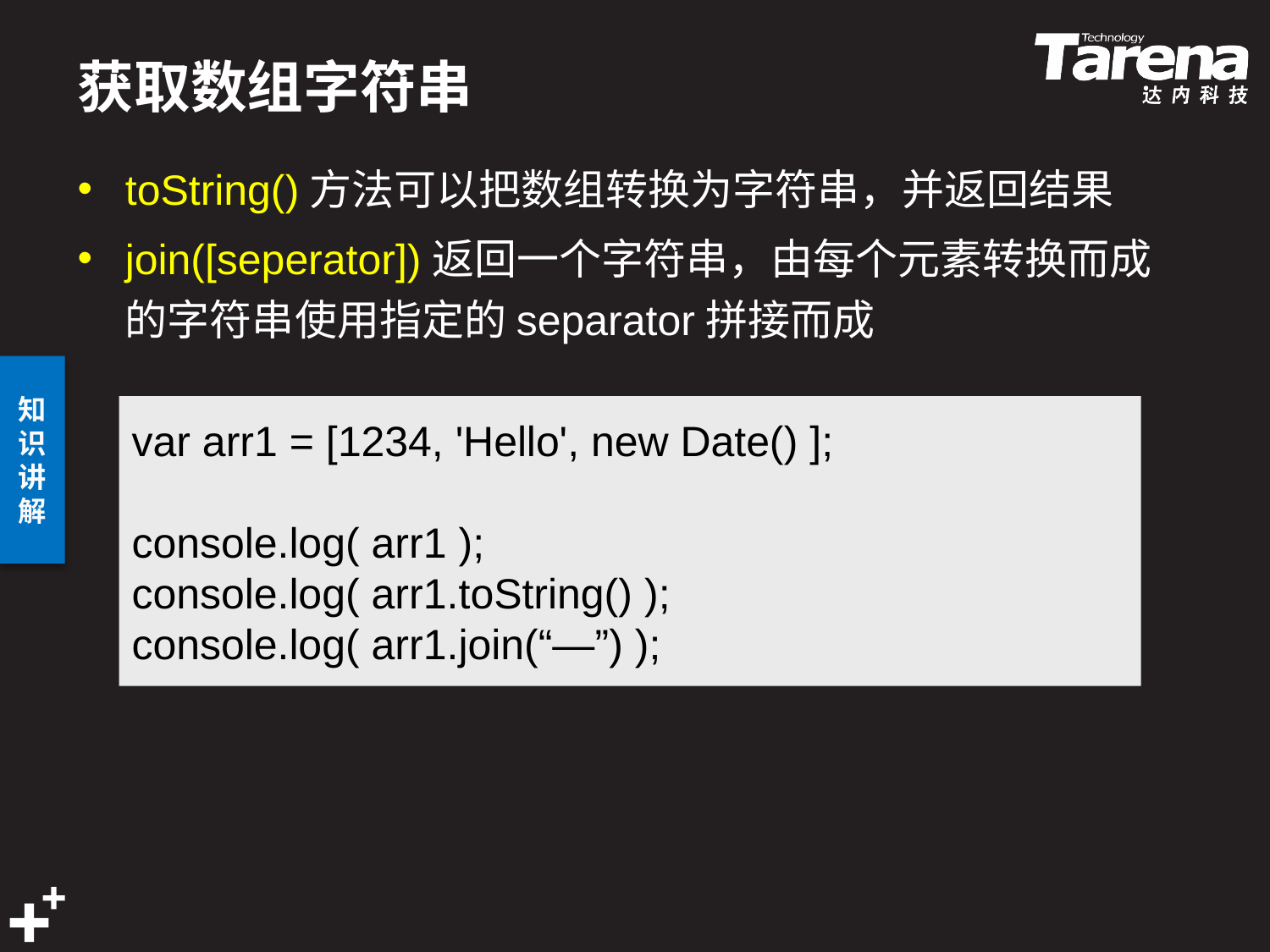

# 获取数组字符串
toString()方法可以把数组转换为字符串，并返回结果
join([seperator])返回一个字符串，由每个元素转换而成的字符串使用指定的separator拼接而成

var arr1 = [1234, 'Hello', new Date() ];

console.log( arr1 );
console.log( arr1.toString() );
console.log( arr1.join(“—”) );